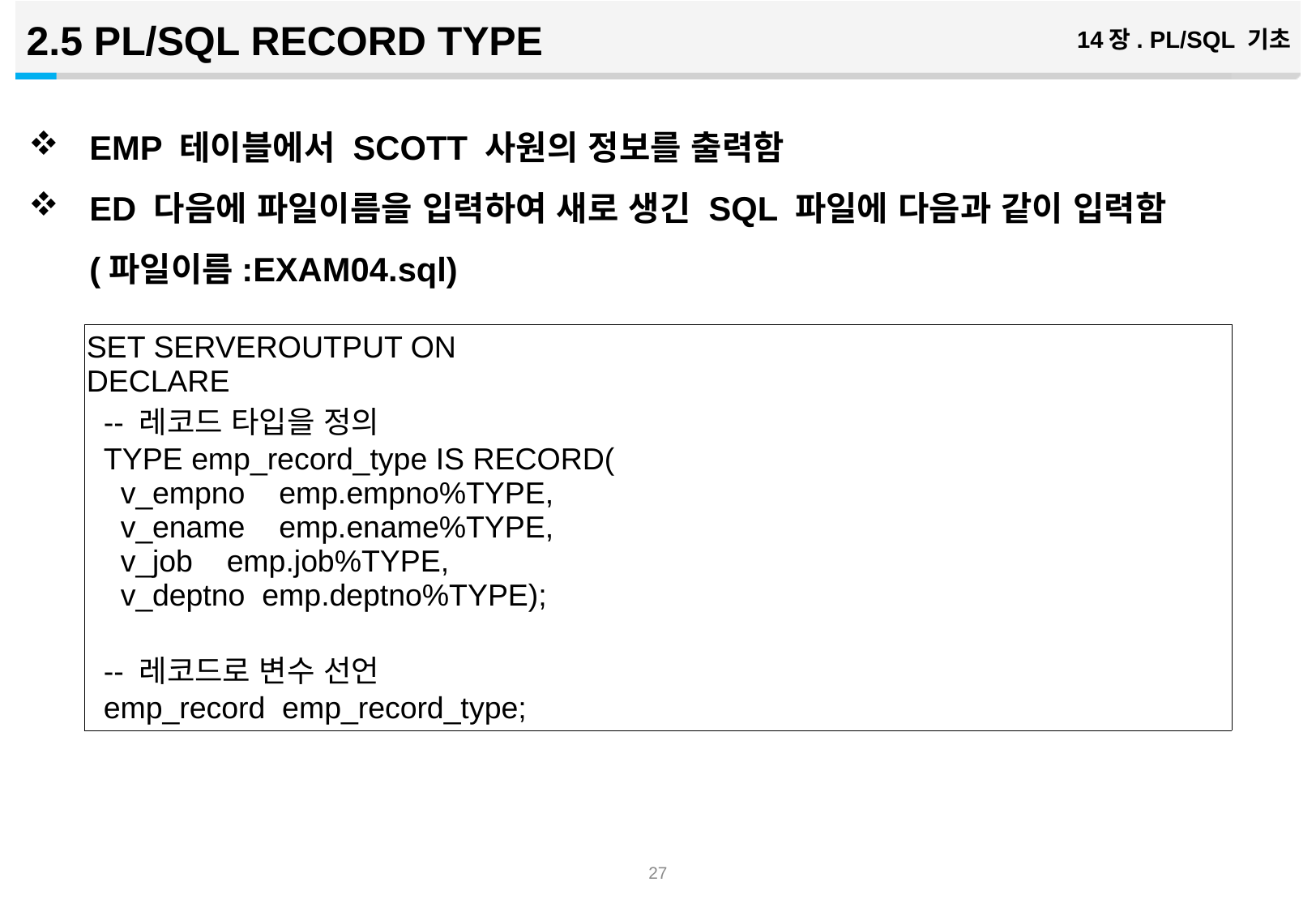

2.5 PL/SQL RECORD TYPE
14장. PL/SQL 기초
EMP 테이블에서 SCOTT 사원의 정보를 출력함
ED 다음에 파일이름을 입력하여 새로 생긴 SQL 파일에 다음과 같이 입력함       (파일이름:EXAM04.sql)
| SET SERVEROUTPUT ON DECLARE -- 레코드 타입을 정의 TYPE emp\_record\_type IS RECORD( v\_empno emp.empno%TYPE, v\_ename emp.ename%TYPE, v\_job emp.job%TYPE, v\_deptno emp.deptno%TYPE); -- 레코드로 변수 선언 emp\_record emp\_record\_type; |
| --- |
27